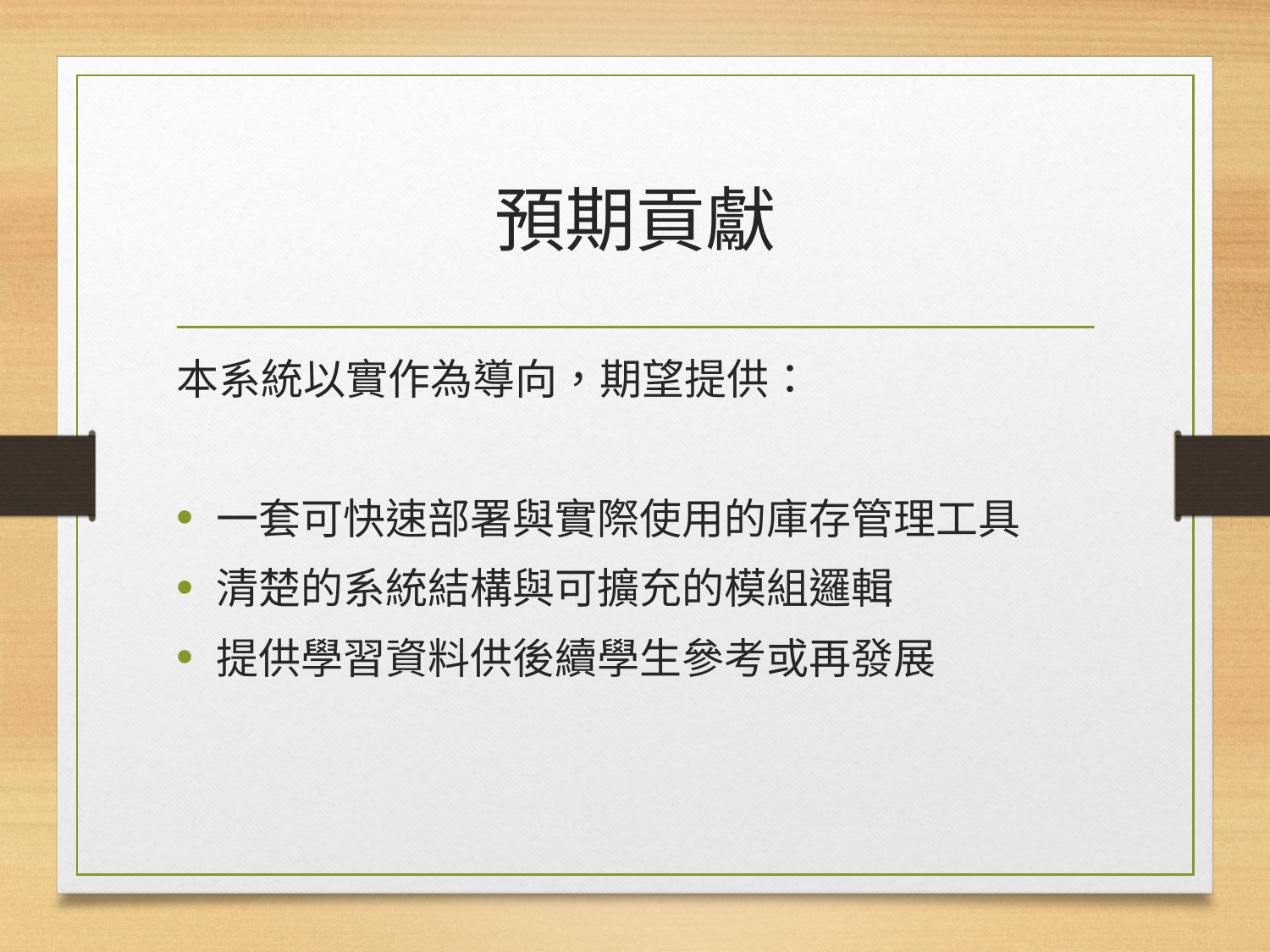

# 預期貢獻
本系統以實作為導向，期望提供：

一套可快速部署與實際使用的庫存管理工具
清楚的系統結構與可擴充的模組邏輯
提供學習資料供後續學生參考或再發展